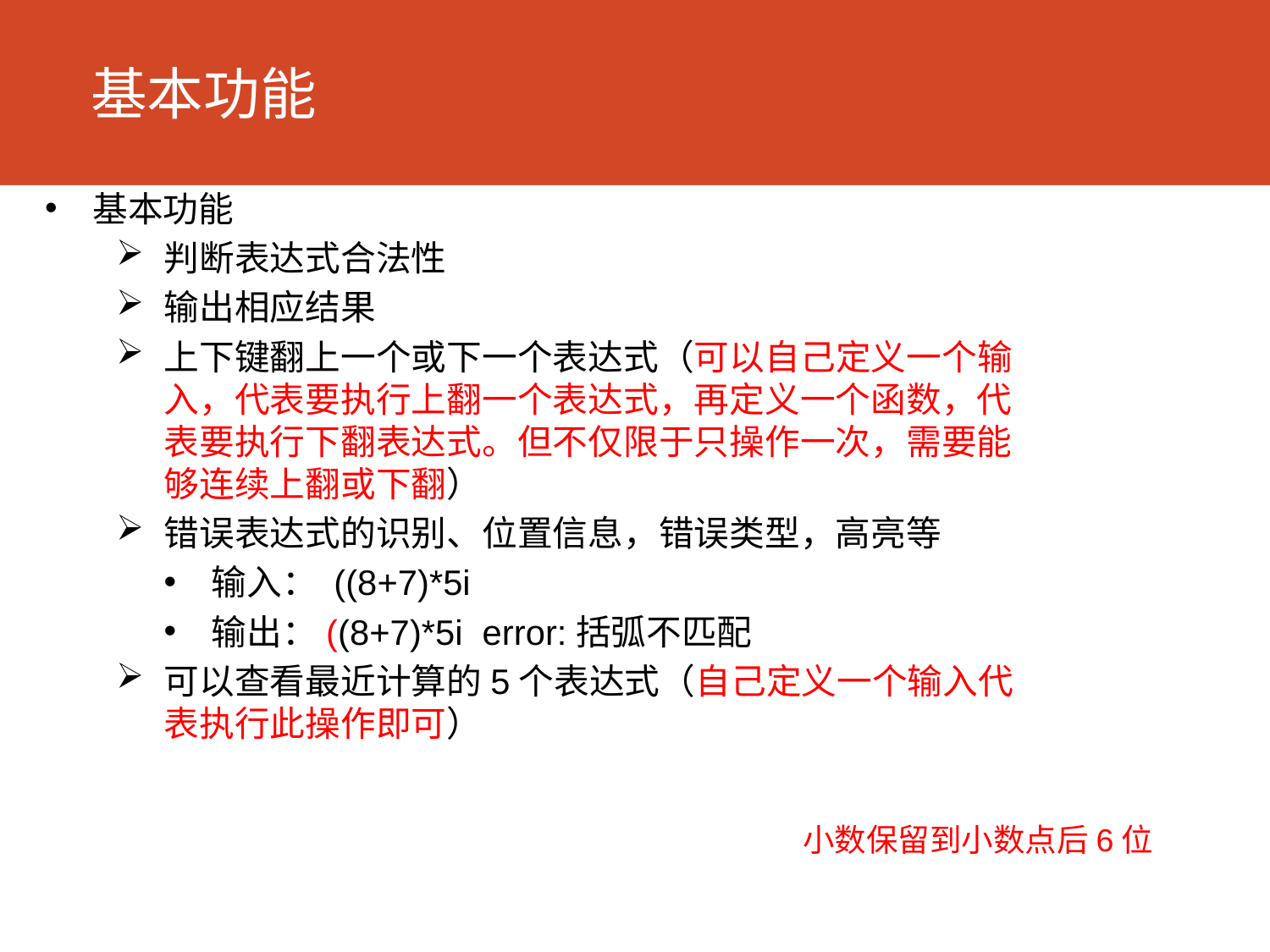

# 基本功能
基本功能
判断表达式合法性
输出相应结果
上下键翻上一个或下一个表达式（可以自己定义一个输入，代表要执行上翻一个表达式，再定义一个函数，代表要执行下翻表达式。但不仅限于只操作一次，需要能够连续上翻或下翻）
错误表达式的识别、位置信息，错误类型，高亮等
输入： ((8+7)*5i
输出：((8+7)*5i  error:括弧不匹配
可以查看最近计算的5个表达式（自己定义一个输入代表执行此操作即可）

小数保留到小数点后6位